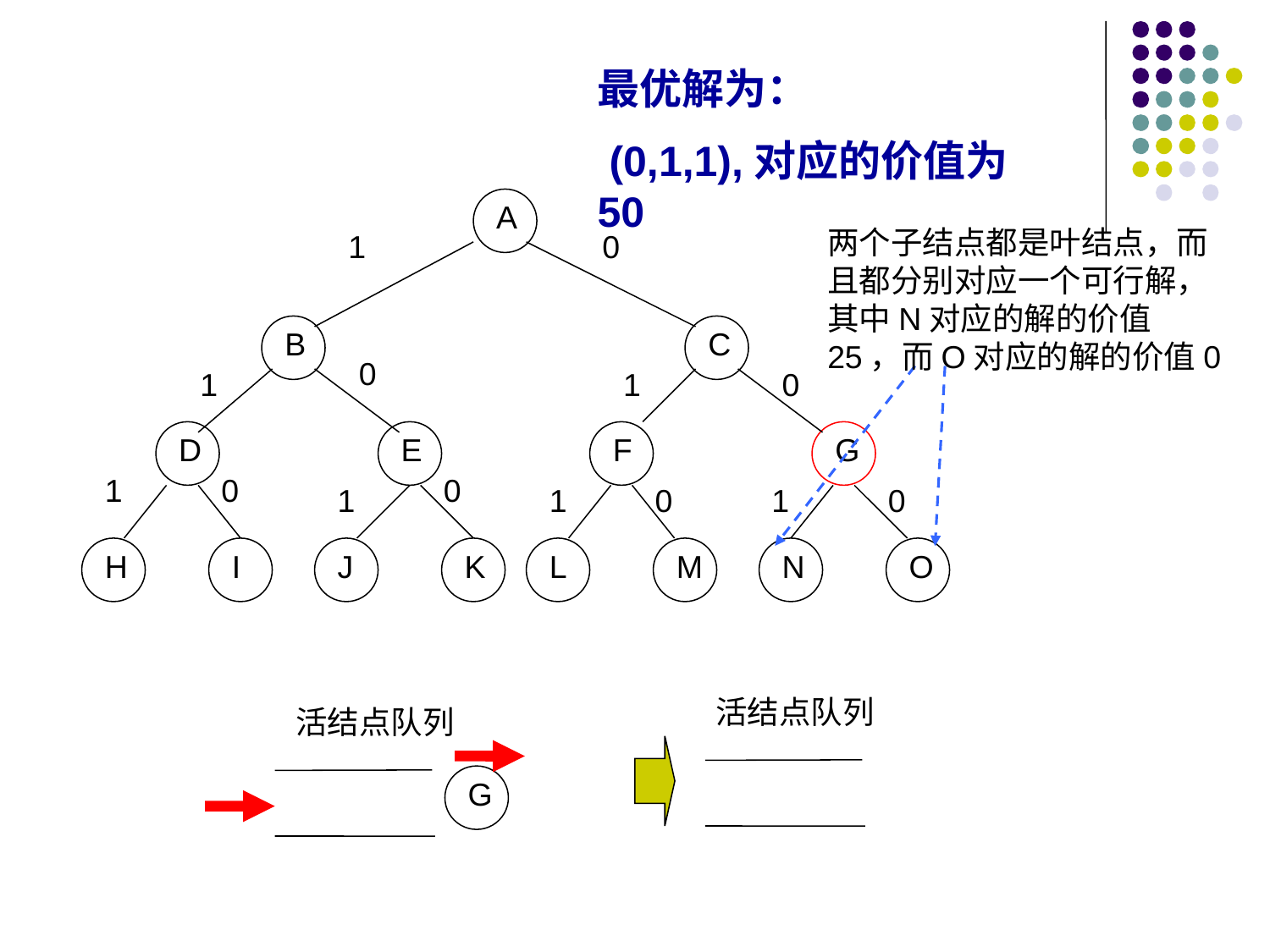

最优解为：
 (0,1,1),对应的价值为50

A
两个子结点都是叶结点，而且都分别对应一个可行解，其中N对应的解的价值25，而O对应的解的价值0

1
0

B
C
0
1
1
0

D

F

E
G
1
0
0
1
1
0
1
0

H

I

J

K

L

M

N

O
活结点队列

活结点队列

G